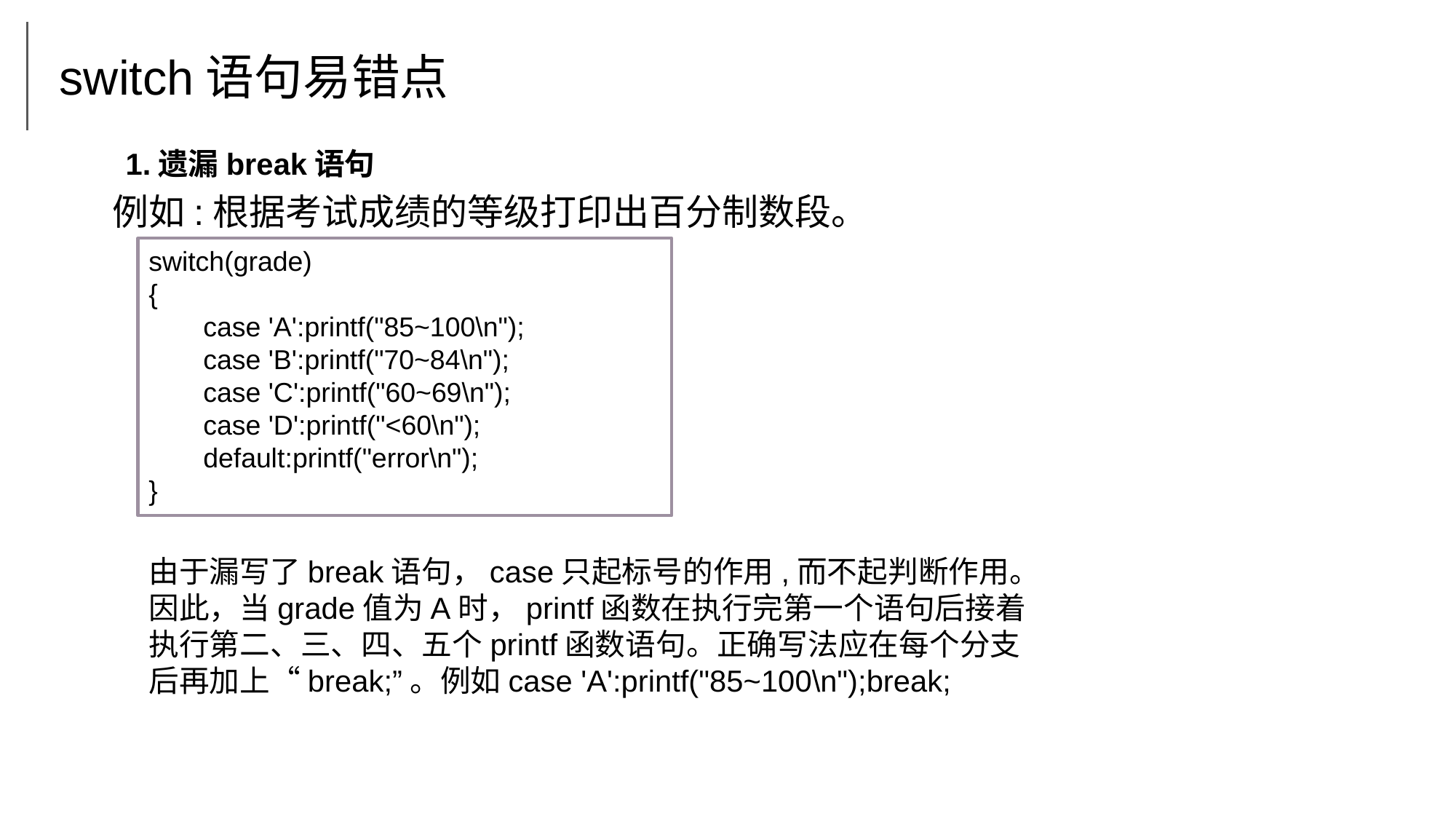

switch语句易错点

1.遗漏break语句
例如:根据考试成绩的等级打印出百分制数段。

switch(grade)
{
case 'A':printf("85~100\n");
case 'B':printf("70~84\n");
case 'C':printf("60~69\n");
case 'D':printf("<60\n");
default:printf("error\n");
}
由于漏写了break语句，case只起标号的作用,而不起判断作用。因此，当grade值为A时，printf函数在执行完第一个语句后接着执行第二、三、四、五个printf函数语句。正确写法应在每个分支后再加上“break;”。例如case 'A':printf("85~100\n");break;